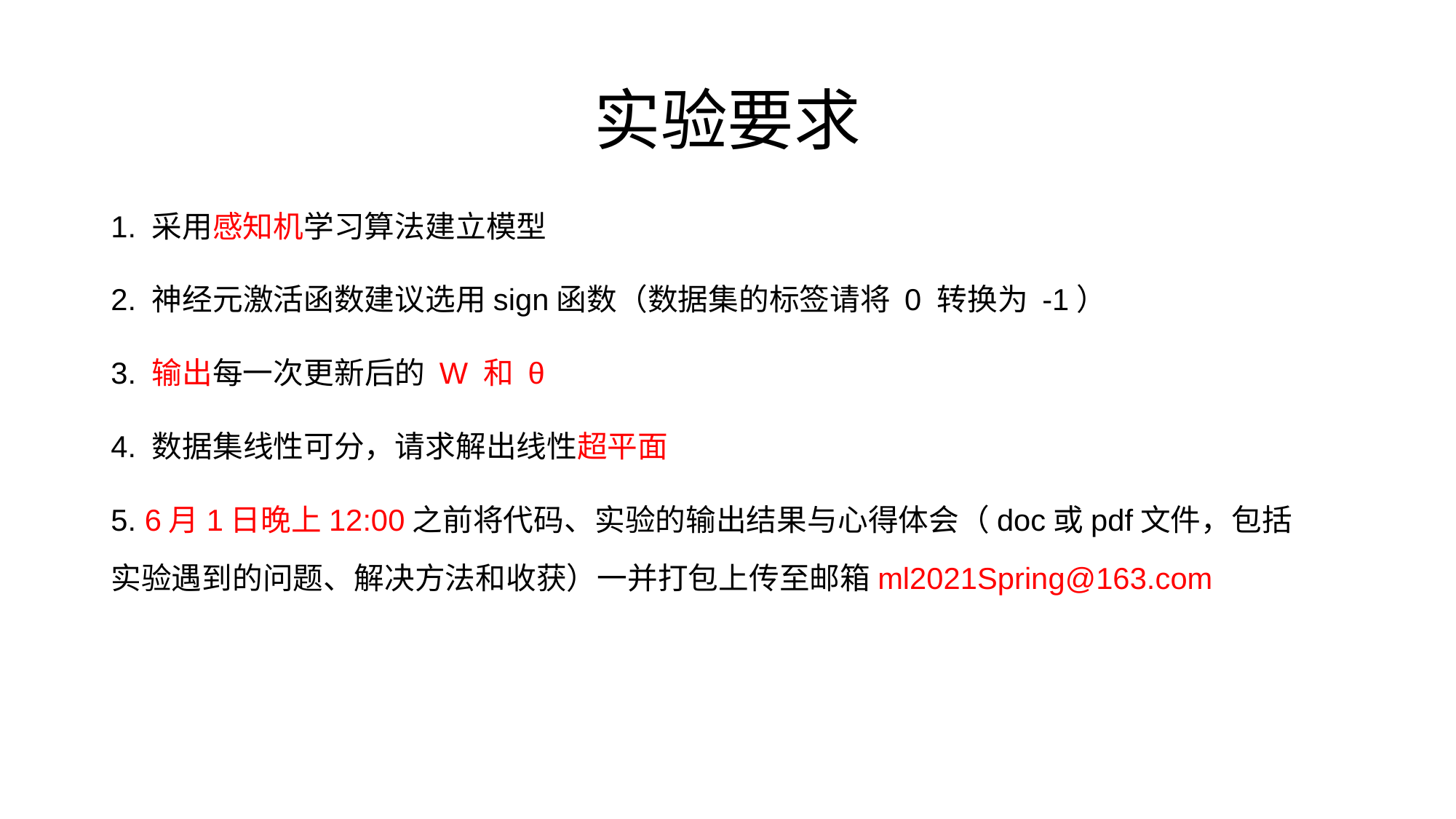

# 实验要求
1. 采用感知机学习算法建立模型
2. 神经元激活函数建议选用sign函数（数据集的标签请将 0 转换为 -1）
3. 输出每一次更新后的 W 和 θ
4. 数据集线性可分，请求解出线性超平面
5. 6月1日晚上12:00之前将代码、实验的输出结果与心得体会（doc或pdf文件，包括实验遇到的问题、解决方法和收获）一并打包上传至邮箱ml2021Spring@163.com